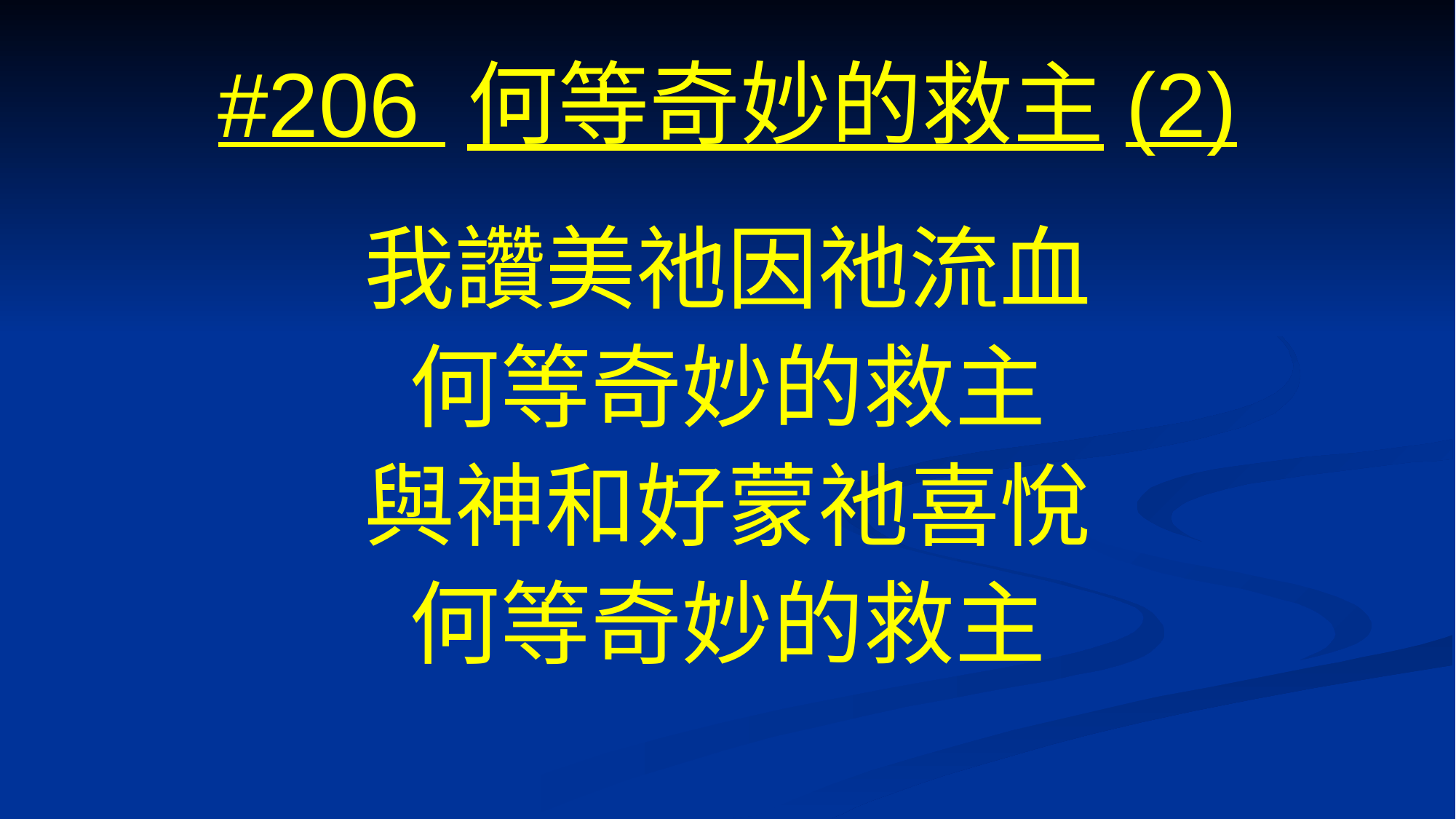

# #206 何等奇妙的救主(2)
我讚美祂因祂流血
何等奇妙的救主
與神和好蒙祂喜悅
何等奇妙的救主